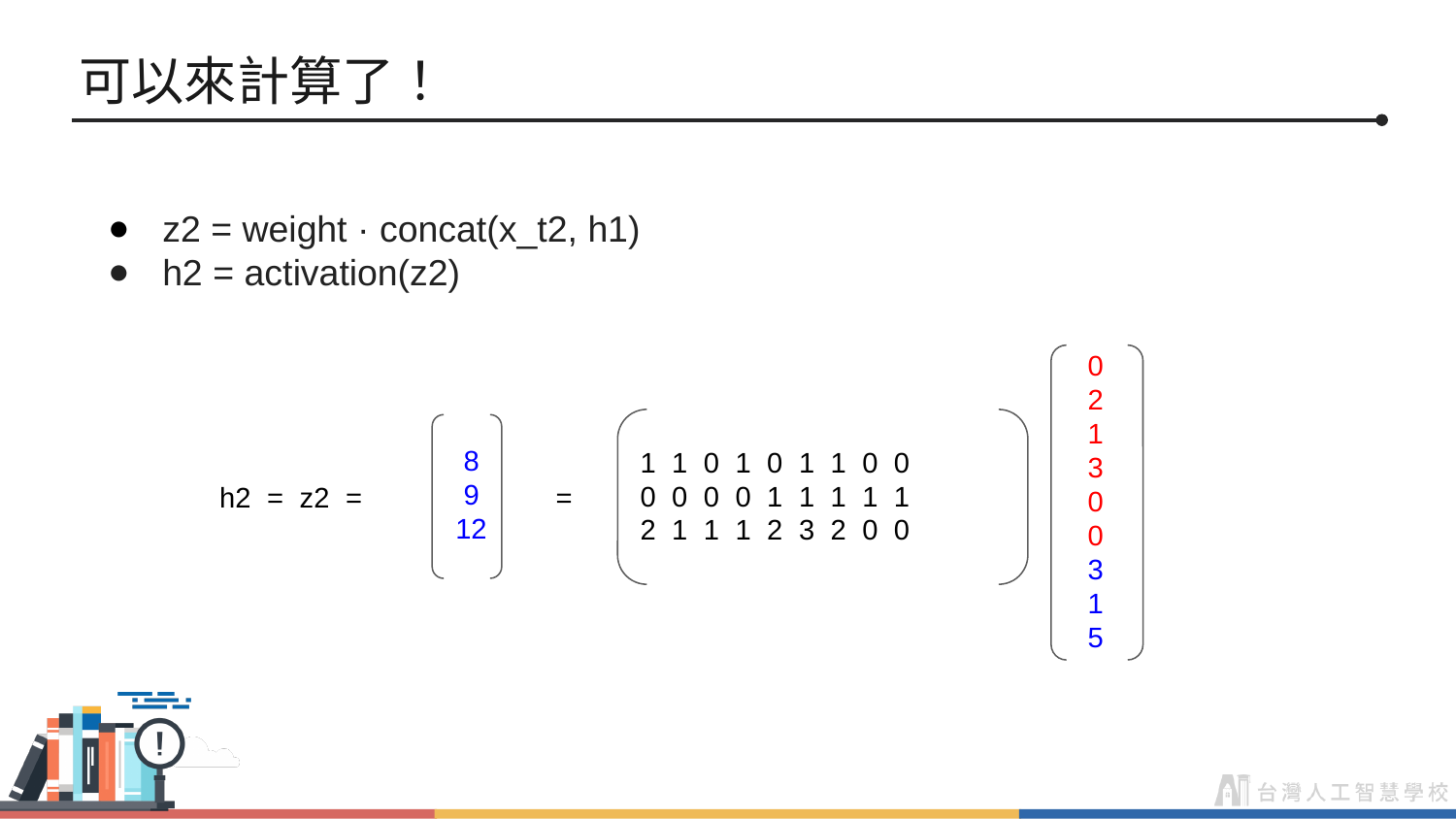

# 可以來計算了！
z2 = weight · concat(x_t2, h1)
h2 = activation(z2)

 0
 2
 1
 3
 0
 0
 3
 1
 5

 1  1  0  1  0  1  1  0  0
 0  0  0  0  1  1  1  1  1
 2  1  1  1  2  3  2  0  0

 8
 9
12
h2  =  z2  =
=